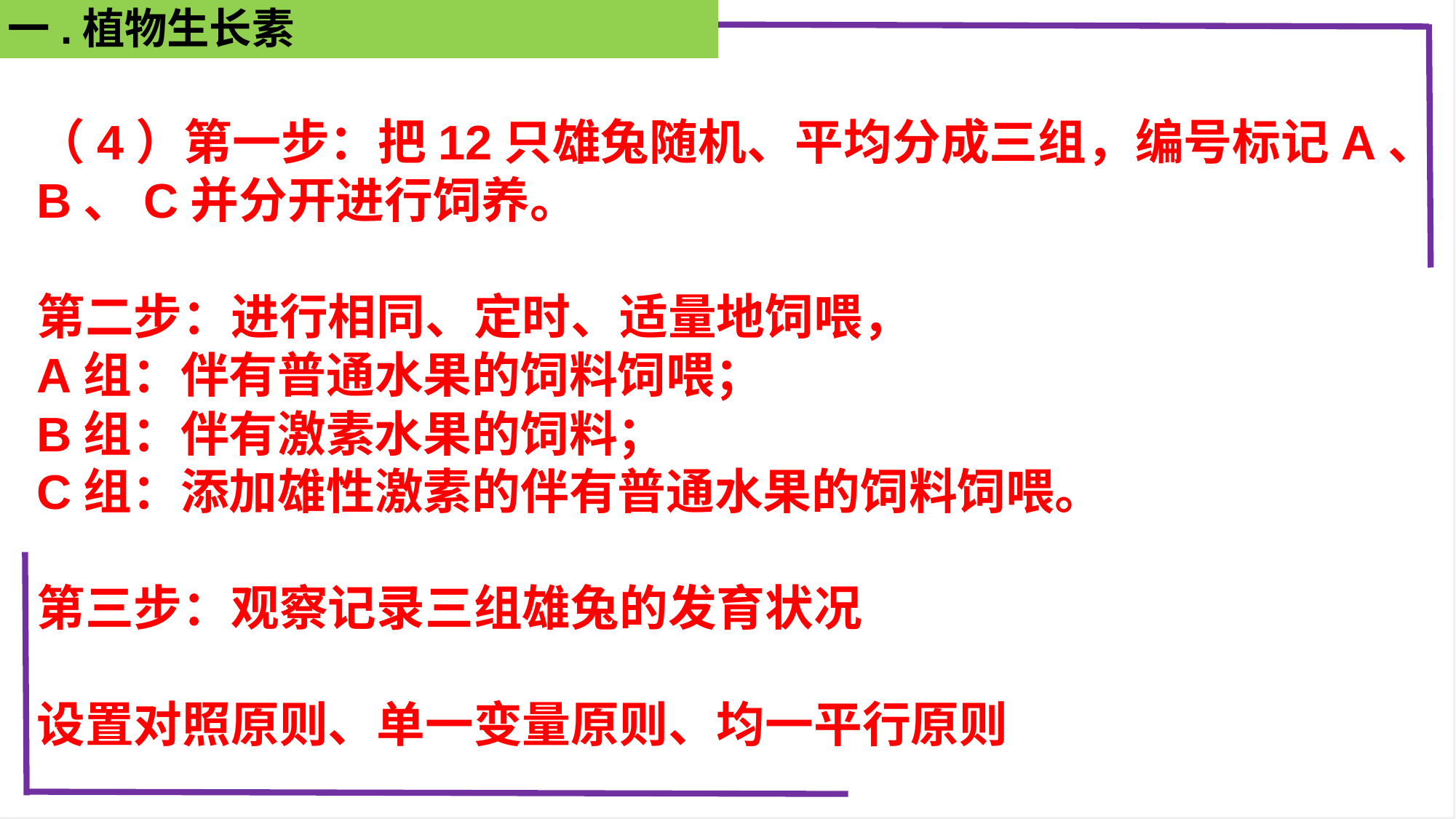

一.植物生长素
（4）第一步：把12只雄兔随机、平均分成三组，编号标记A、B、C并分开进行饲养。

第二步：进行相同、定时、适量地饲喂，
A组：伴有普通水果的饲料饲喂；
B组：伴有激素水果的饲料；
C组：添加雄性激素的伴有普通水果的饲料饲喂。

第三步：观察记录三组雄兔的发育状况

设置对照原则、单一变量原则、均一平行原则